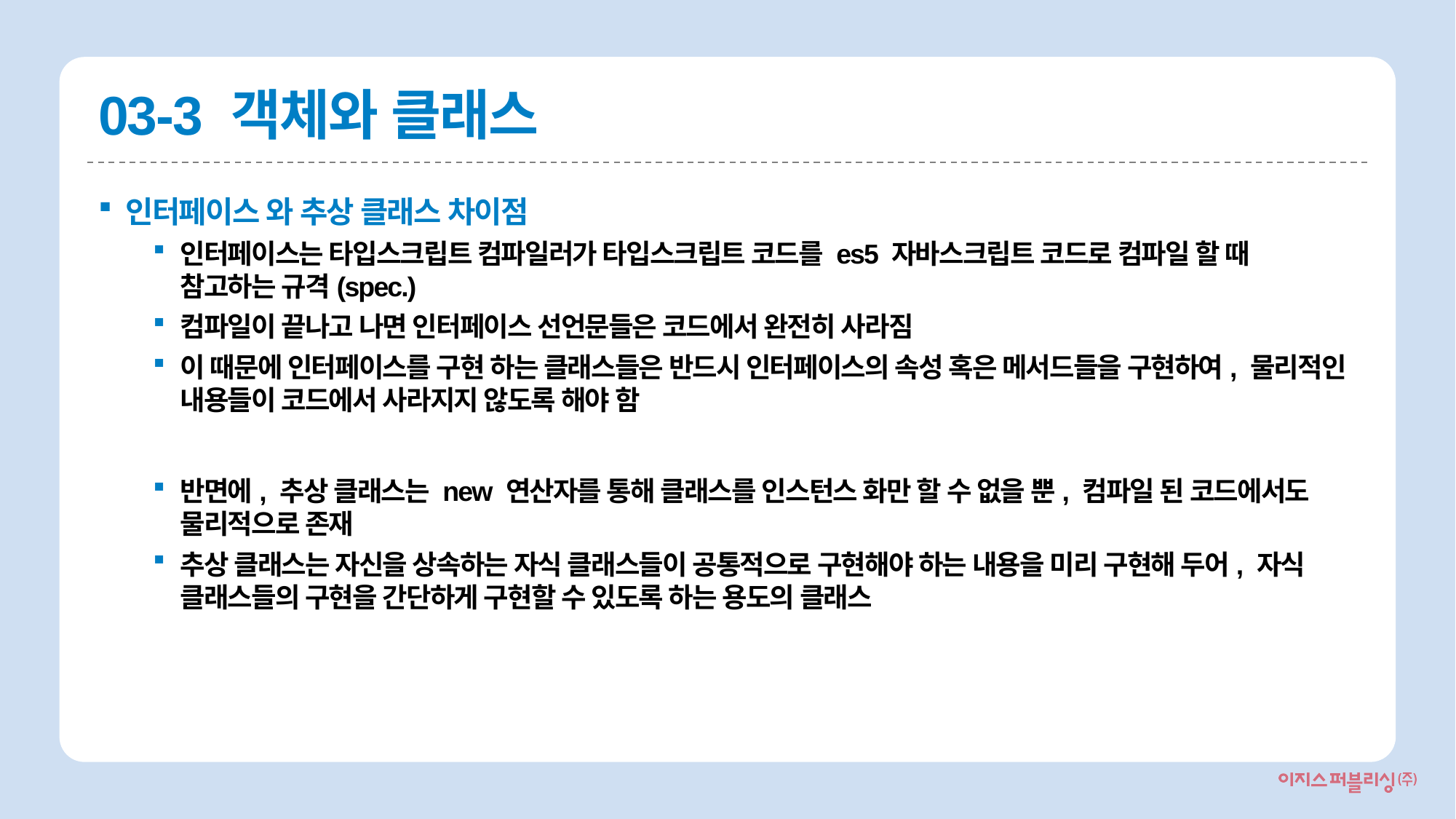

# 03-3 객체와 클래스
인터페이스 와 추상 클래스 차이점
인터페이스는 타입스크립트 컴파일러가 타입스크립트 코드를 es5 자바스크립트 코드로 컴파일 할 때 참고하는 규격(spec.)
컴파일이 끝나고 나면 인터페이스 선언문들은 코드에서 완전히 사라짐
이 때문에 인터페이스를 구현 하는 클래스들은 반드시 인터페이스의 속성 혹은 메서드들을 구현하여, 물리적인 내용들이 코드에서 사라지지 않도록 해야 함

반면에, 추상 클래스는 new 연산자를 통해 클래스를 인스턴스 화만 할 수 없을 뿐, 컴파일 된 코드에서도 물리적으로 존재
추상 클래스는 자신을 상속하는 자식 클래스들이 공통적으로 구현해야 하는 내용을 미리 구현해 두어, 자식 클래스들의 구현을 간단하게 구현할 수 있도록 하는 용도의 클래스